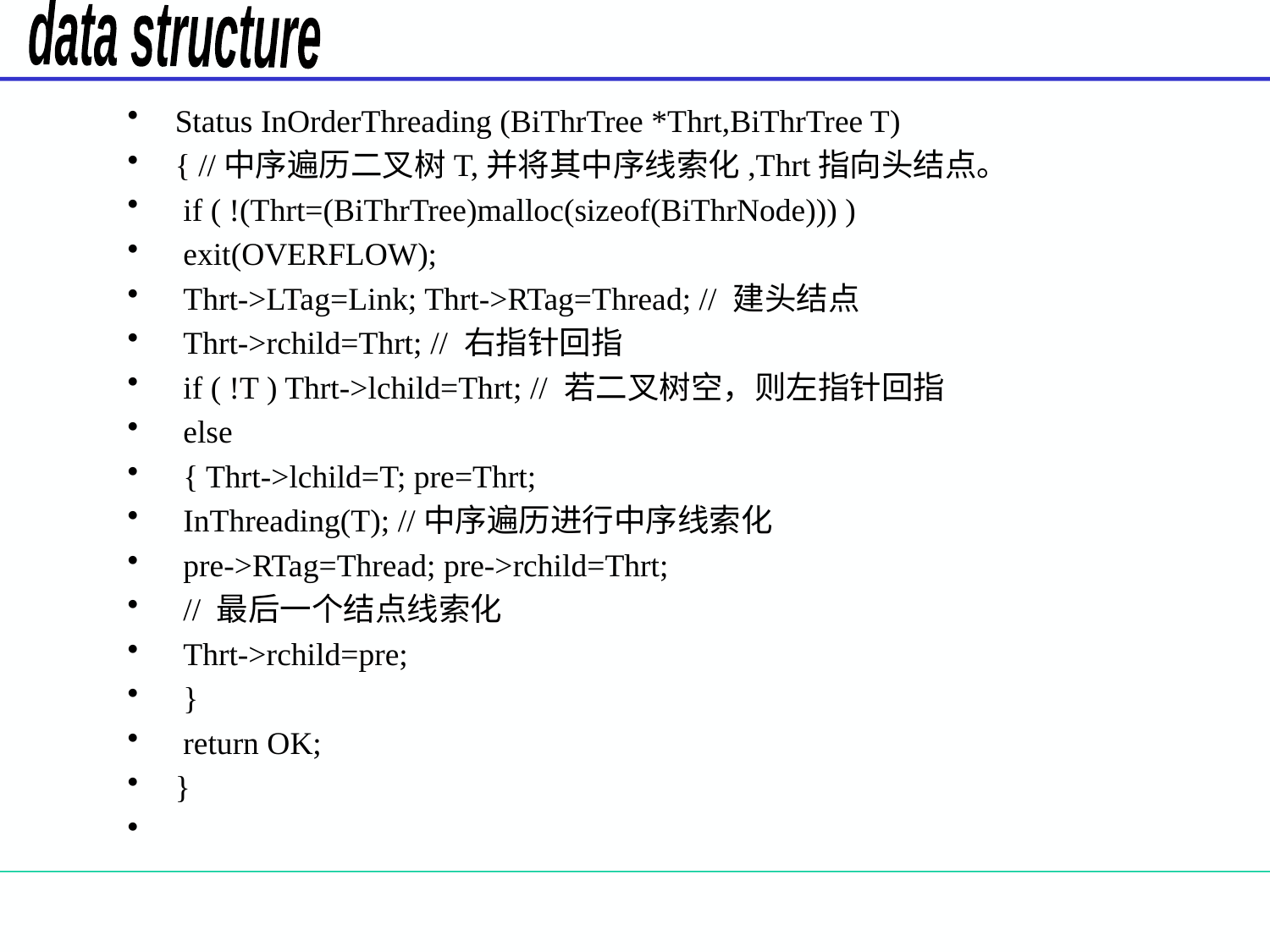

#
Status InOrderThreading (BiThrTree *Thrt,BiThrTree T)
{ //中序遍历二叉树T,并将其中序线索化,Thrt指向头结点。
 if ( !(Thrt=(BiThrTree)malloc(sizeof(BiThrNode))) )
 exit(OVERFLOW);
 Thrt->LTag=Link; Thrt->RTag=Thread; // 建头结点
 Thrt->rchild=Thrt; // 右指针回指
 if ( !T ) Thrt->lchild=Thrt; // 若二叉树空，则左指针回指
 else
 { Thrt->lchild=T; pre=Thrt;
 InThreading(T); //中序遍历进行中序线索化
 pre->RTag=Thread; pre->rchild=Thrt;
 // 最后一个结点线索化
 Thrt->rchild=pre;
 }
 return OK;
}